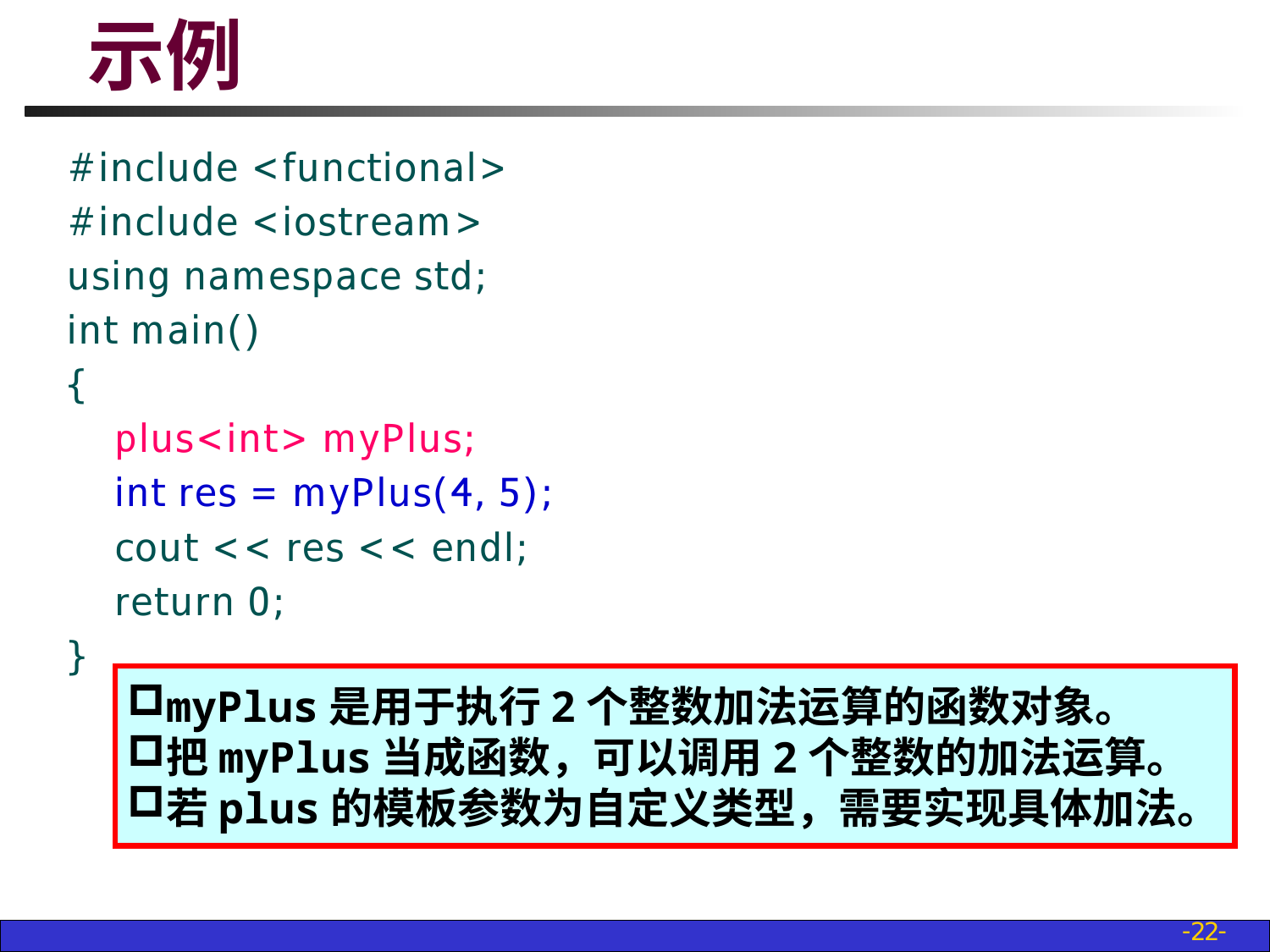

# 示例
#include <functional>
#include <iostream>
using namespace std;
int main()
{
	plus<int> myPlus;
	int res = myPlus(4, 5);
	cout << res << endl;
	return 0;
}
myPlus是用于执行2个整数加法运算的函数对象。
把myPlus当成函数，可以调用2个整数的加法运算。
若plus的模板参数为自定义类型，需要实现具体加法。
-22-